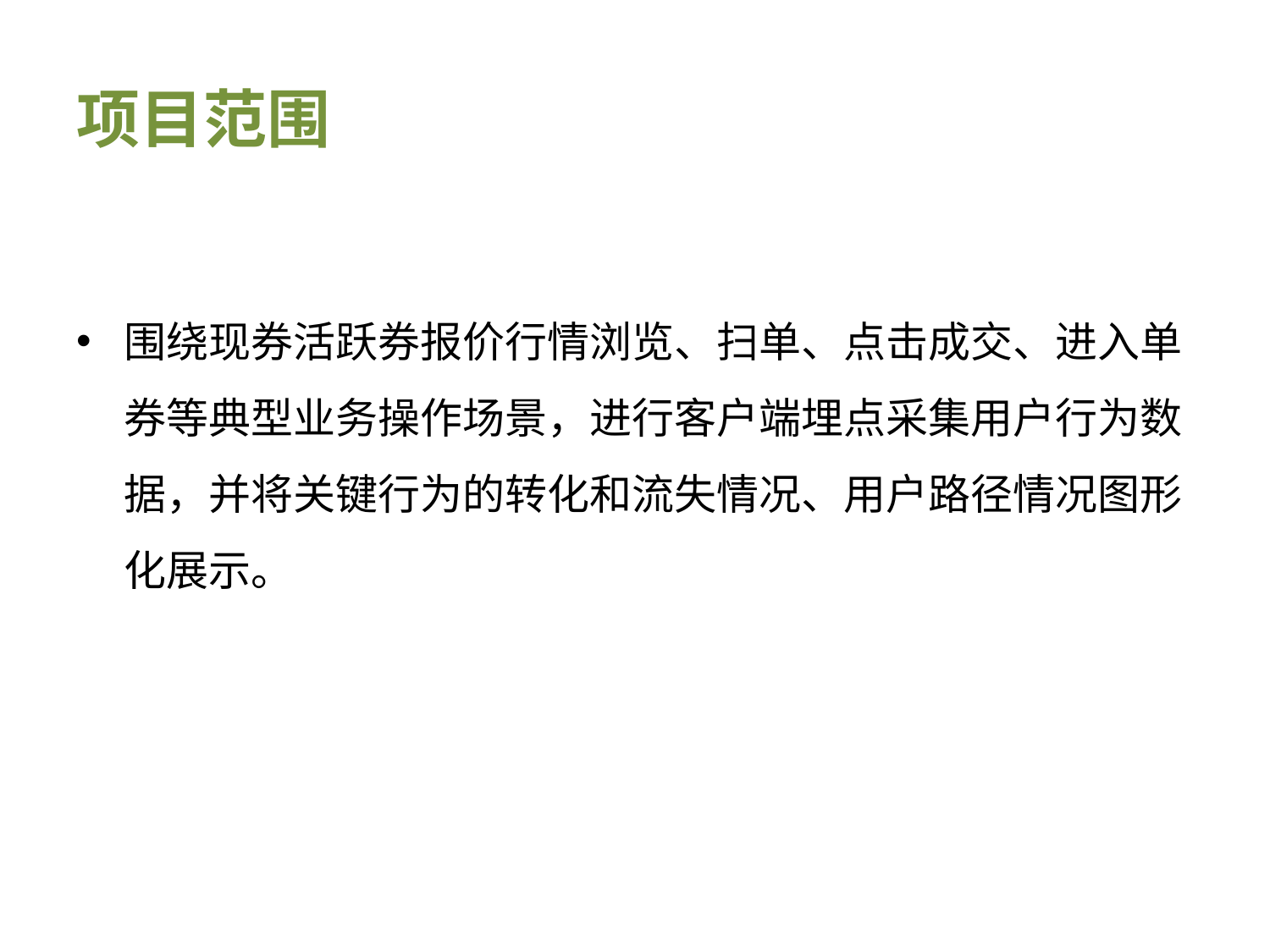

# 项目范围

围绕现券活跃券报价行情浏览、扫单、点击成交、进入单券等典型业务操作场景，进行客户端埋点采集用户行为数据，并将关键行为的转化和流失情况、用户路径情况图形化展示。